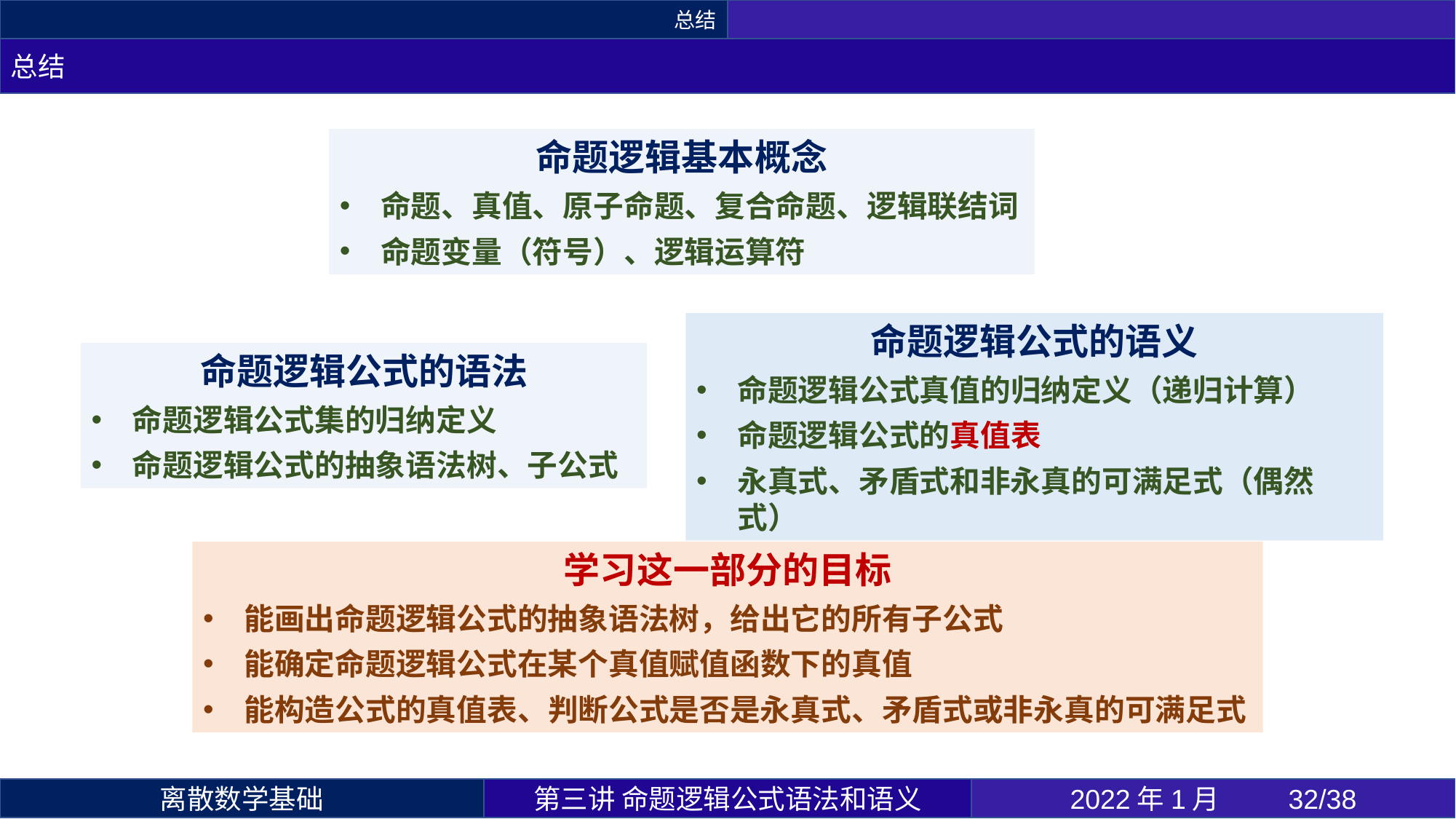

总结
总结
命题逻辑基本概念
命题、真值、原子命题、复合命题、逻辑联结词
命题变量（符号）、逻辑运算符
命题逻辑公式的语义
命题逻辑公式真值的归纳定义（递归计算）
命题逻辑公式的真值表
永真式、矛盾式和非永真的可满足式（偶然式）
命题逻辑公式的语法
命题逻辑公式集的归纳定义
命题逻辑公式的抽象语法树、子公式
学习这一部分的目标
能画出命题逻辑公式的抽象语法树，给出它的所有子公式
能确定命题逻辑公式在某个真值赋值函数下的真值
能构造公式的真值表、判断公式是否是永真式、矛盾式或非永真的可满足式
第三讲 命题逻辑公式语法和语义
2022年1月 	32/38
离散数学基础